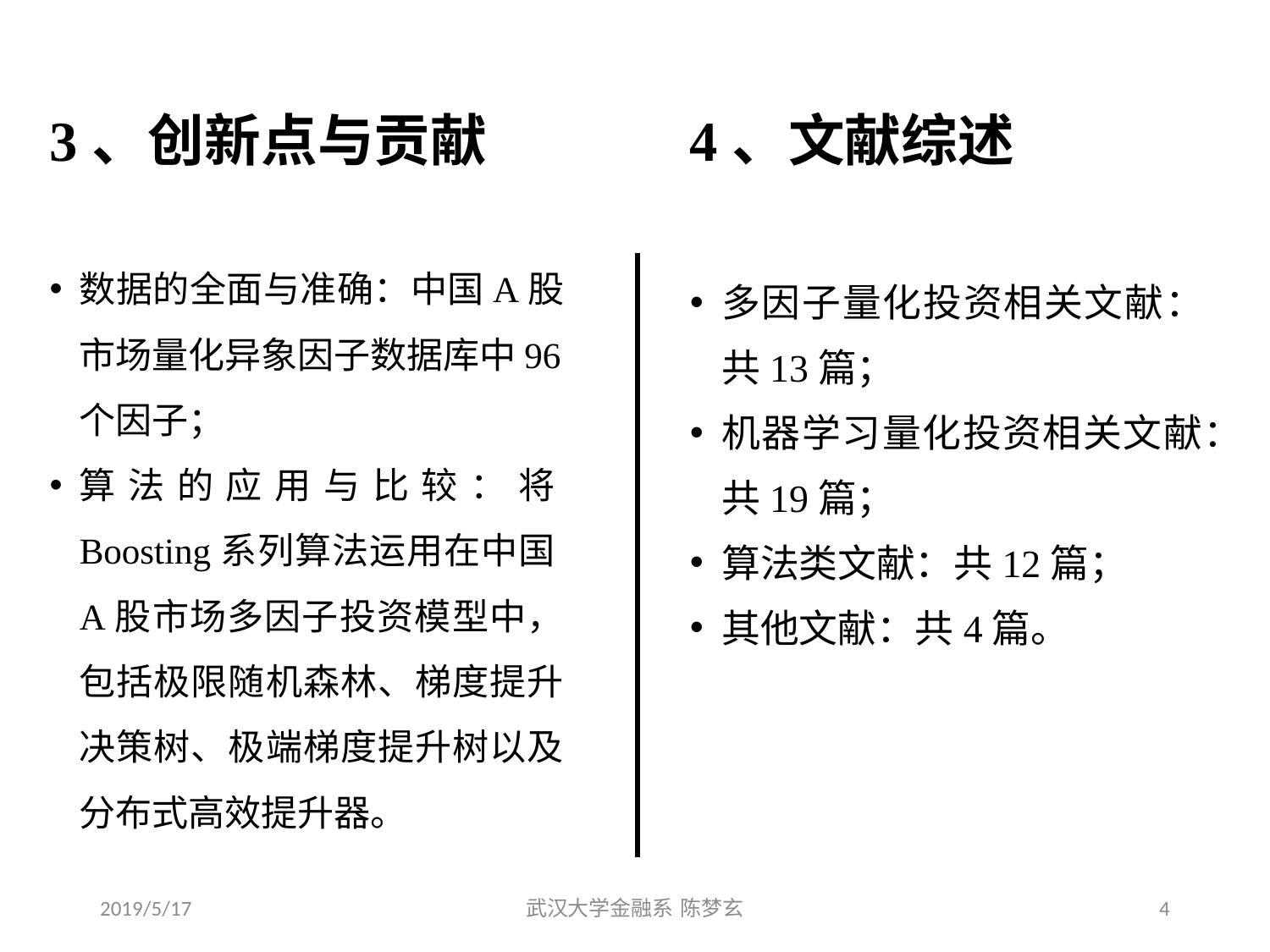

# 3、创新点与贡献
4、文献综述
数据的全面与准确：中国A股市场量化异象因子数据库中96个因子；
算法的应用与比较：将Boosting系列算法运用在中国A股市场多因子投资模型中，包括极限随机森林、梯度提升决策树、极端梯度提升树以及分布式高效提升器。
多因子量化投资相关文献：共13篇；
机器学习量化投资相关文献：共19篇；
算法类文献：共12篇；
其他文献：共4篇。
2019/5/17
武汉大学金融系 陈梦玄
4